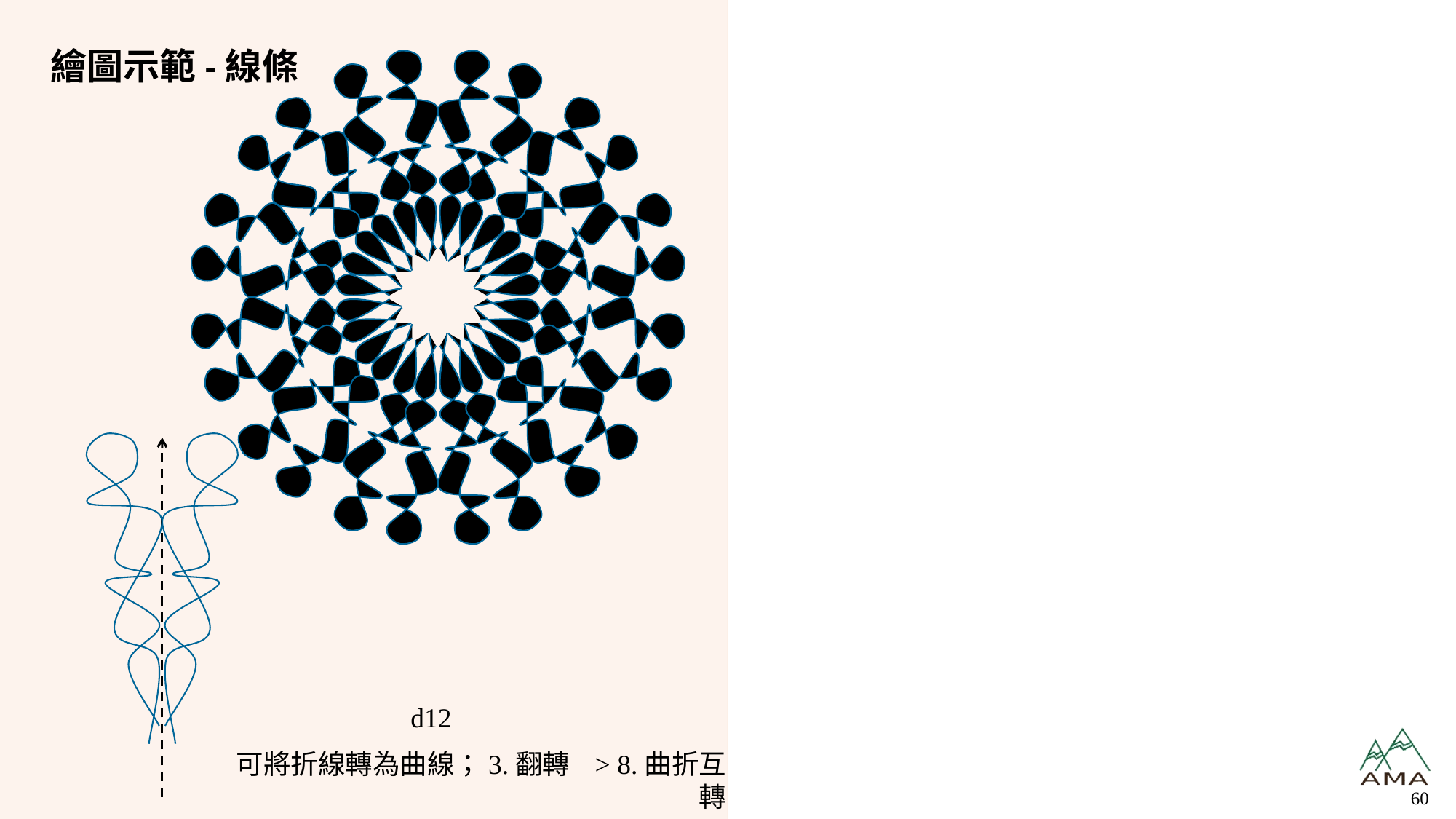

# 繪圖示範-線條

d12
可將折線轉為曲線；3.翻轉   > 8.曲折互轉
60